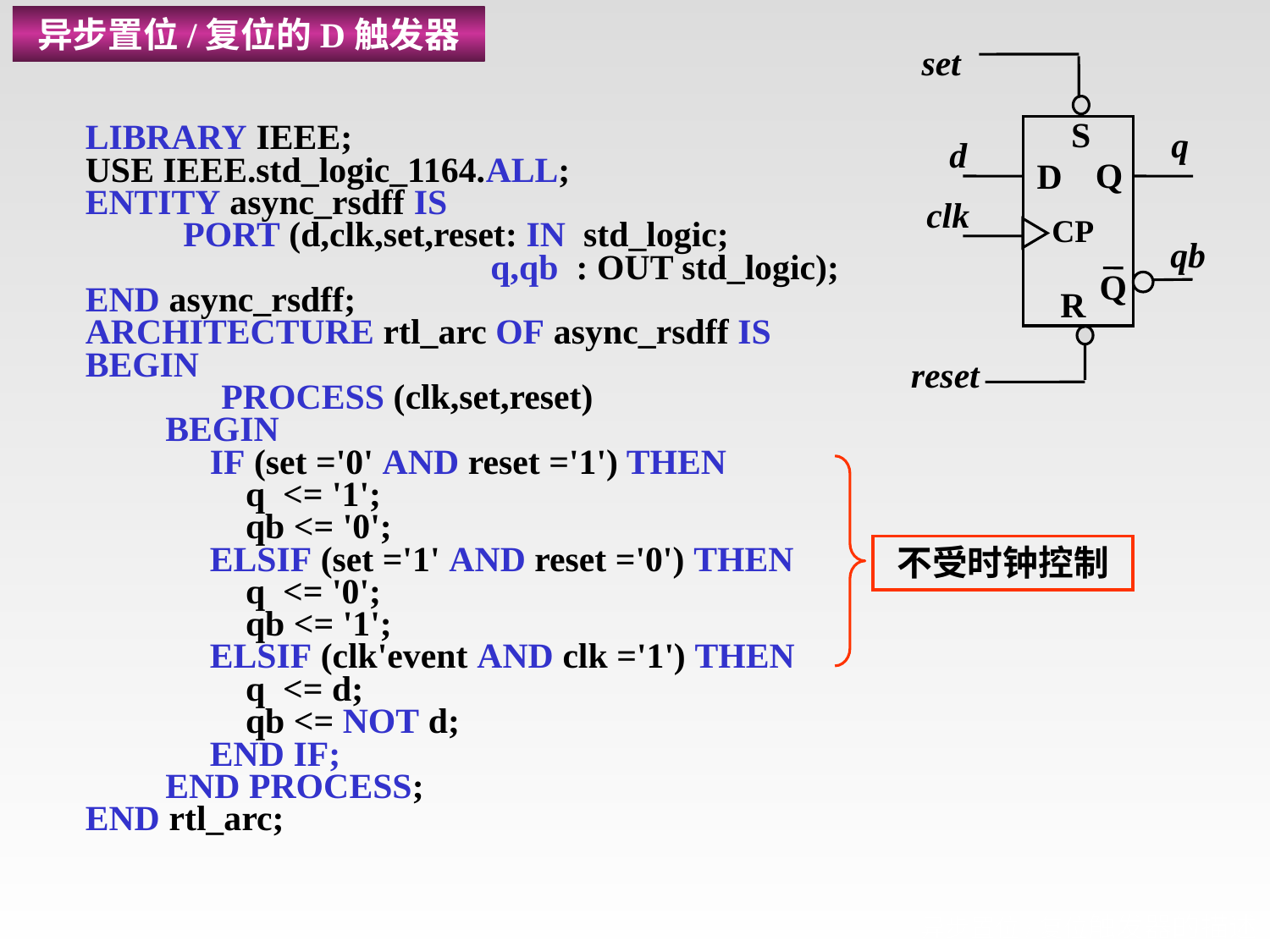

异步置位/复位的D触发器
set

S

q
d
Q
D

clk
CP

qb

Q

R

reset

LIBRARY IEEE;
USE IEEE.std_logic_1164.ALL;
ENTITY async_rsdff IS
           PORT (d,clk,set,reset: IN  std_logic;
		                 q,qb  : OUT std_logic);
END async_rsdff;
ARCHITECTURE rtl_arc OF async_rsdff IS
BEGIN
	 PROCESS (clk,set,reset)
         BEGIN
              IF (set ='0' AND reset ='1') THEN
                  q  <= '1';
                  qb <= '0';
              ELSIF (set ='1' AND reset ='0') THEN
                  q  <= '0';
                  qb <= '1';
              ELSIF (clk'event AND clk ='1') THEN
                  q  <= d;
                  qb <= NOT d;
              END IF;
         END PROCESS;
END rtl_arc;

不受时钟控制
# 异步置位/复位触发器的描述